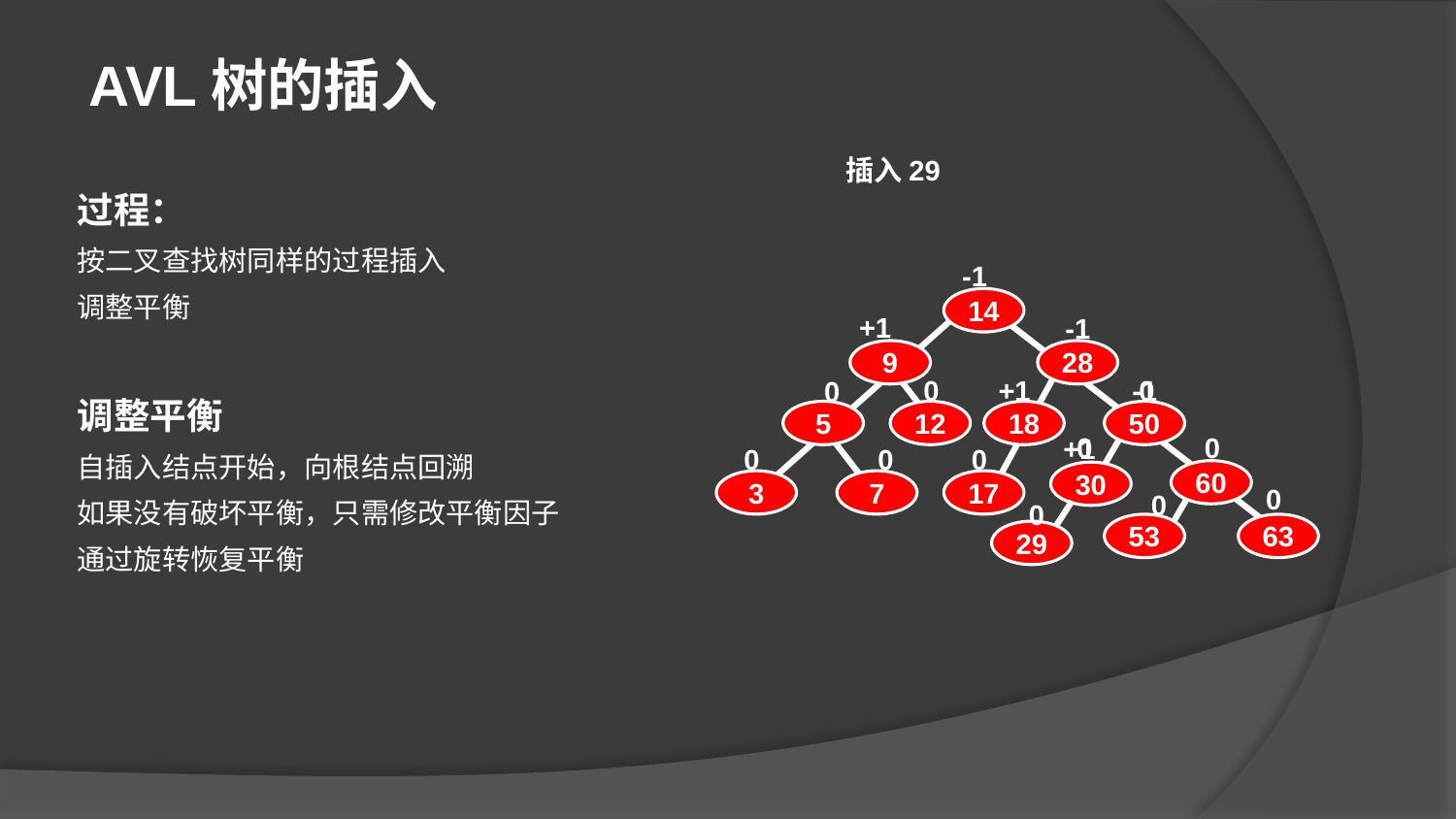

AVL树的插入
插入29
过程：
按二叉查找树同样的过程插入
调整平衡
-1
14
+1
-1

9
28

0
+1
-1
0
0

调整平衡
自插入结点开始，向根结点回溯
如果没有破坏平衡，只需修改平衡因子
通过旋转恢复平衡
5
12
18
50

0
0
+1

0
0
0
60
30
3
7
17
0

0
0

29
53
63